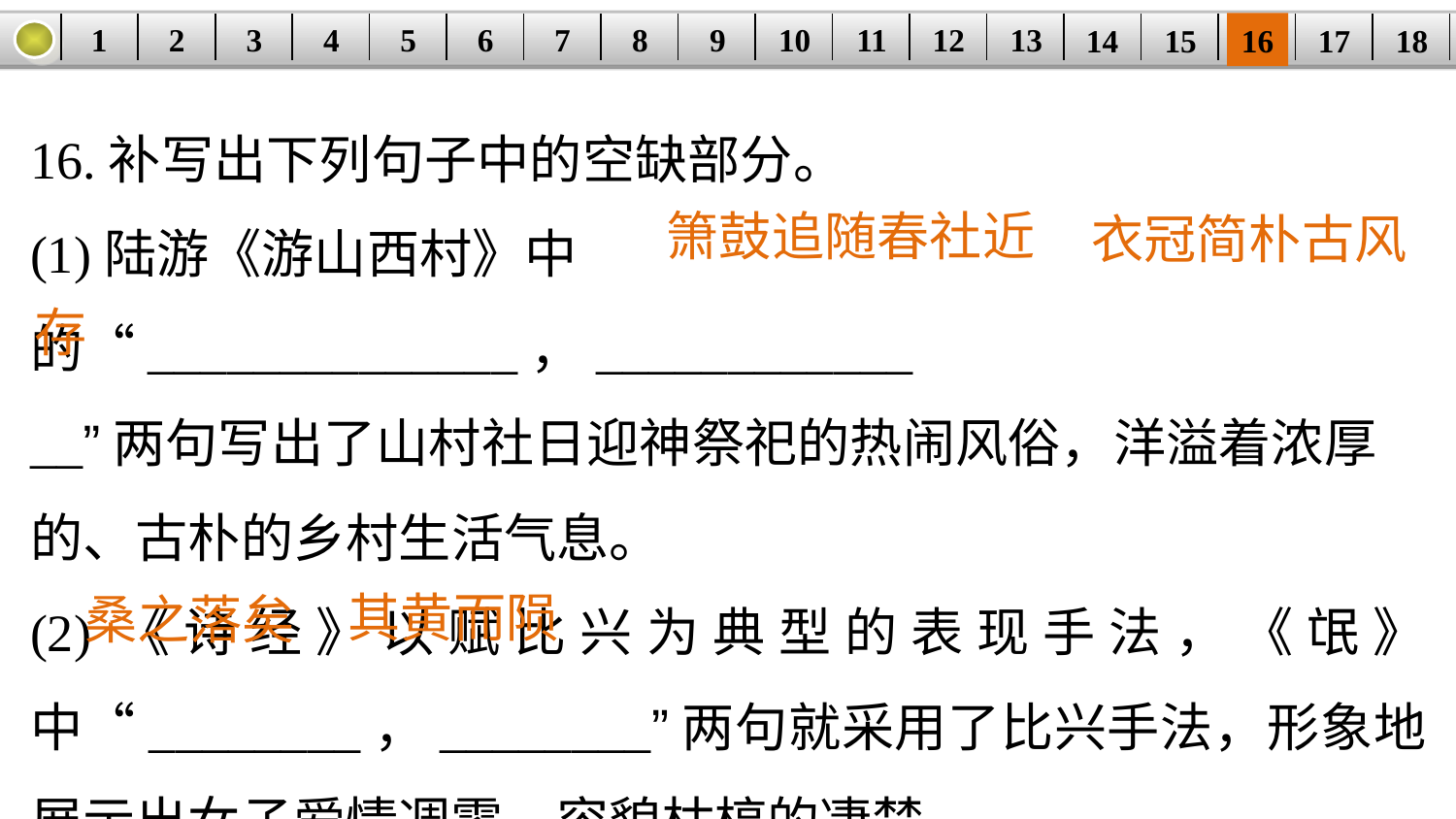

1
2
3
4
5
6
7
8
9
10
11
12
13
14
15
16
17
18
|  |  |  |  |  |  |  |  |  |  |  |  |  |  |  |  |  |  |
| --- | --- | --- | --- | --- | --- | --- | --- | --- | --- | --- | --- | --- | --- | --- | --- | --- | --- |

16.补写出下列句子中的空缺部分。
(1)陆游《游山西村》中的“______________，____________
__”两句写出了山村社日迎神祭祀的热闹风俗，洋溢着浓厚的、古朴的乡村生活气息。
(2)《诗经》以赋比兴为典型的表现手法，《氓》中“________，________”两句就采用了比兴手法，形象地展示出女子爱情凋零、容貌枯槁的凄楚。
箫鼓追随春社近
衣冠简朴古风
存
其黄而陨
桑之落矣